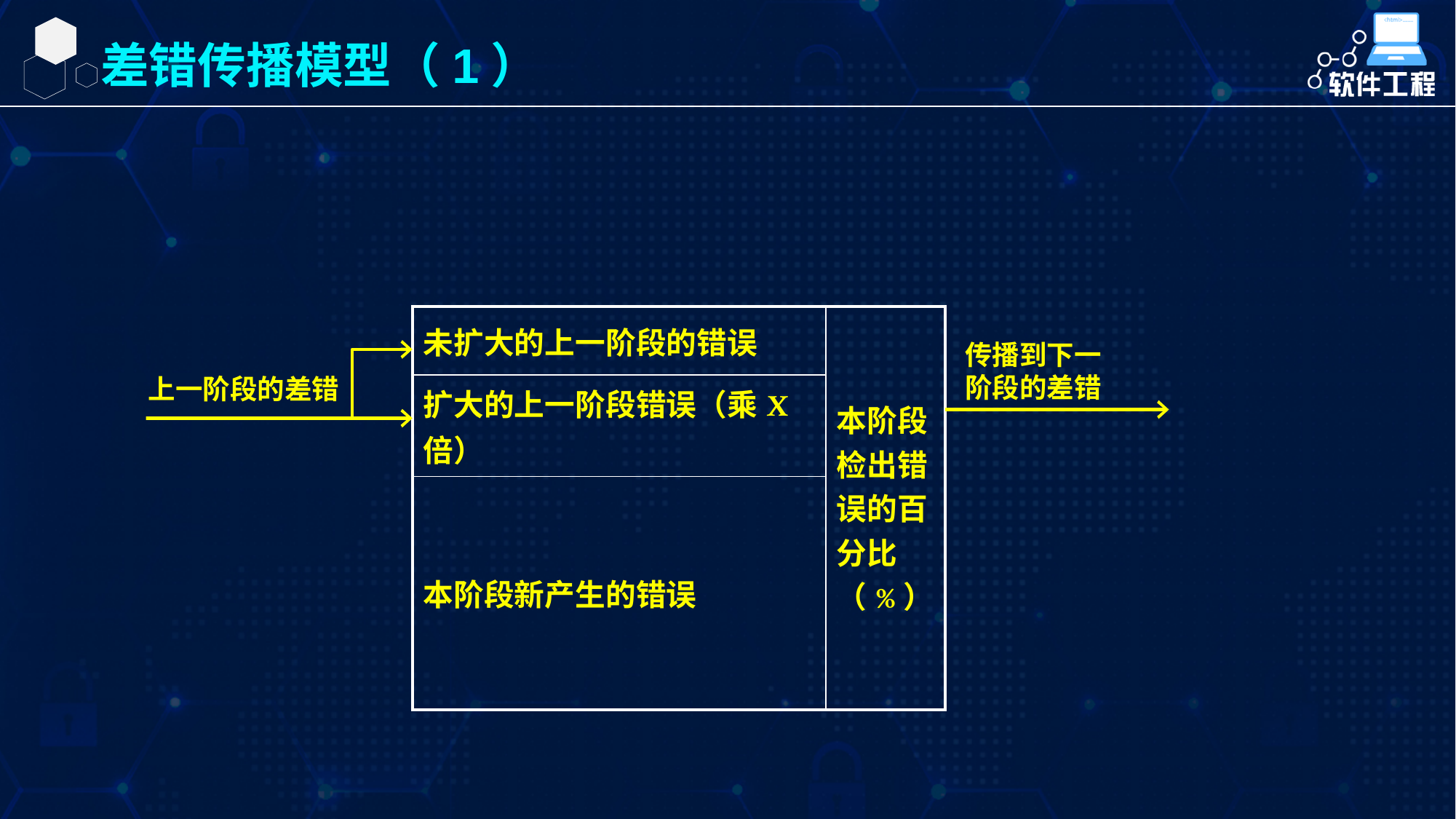

差错传播模型（1）

| 未扩大的上一阶段的错误 | 本阶段检出错误的百分比（%） |
| --- | --- |
| 扩大的上一阶段错误（乘X倍） |  |
| 本阶段新产生的错误 |  |
传播到下一阶段的差错

上一阶段的差错